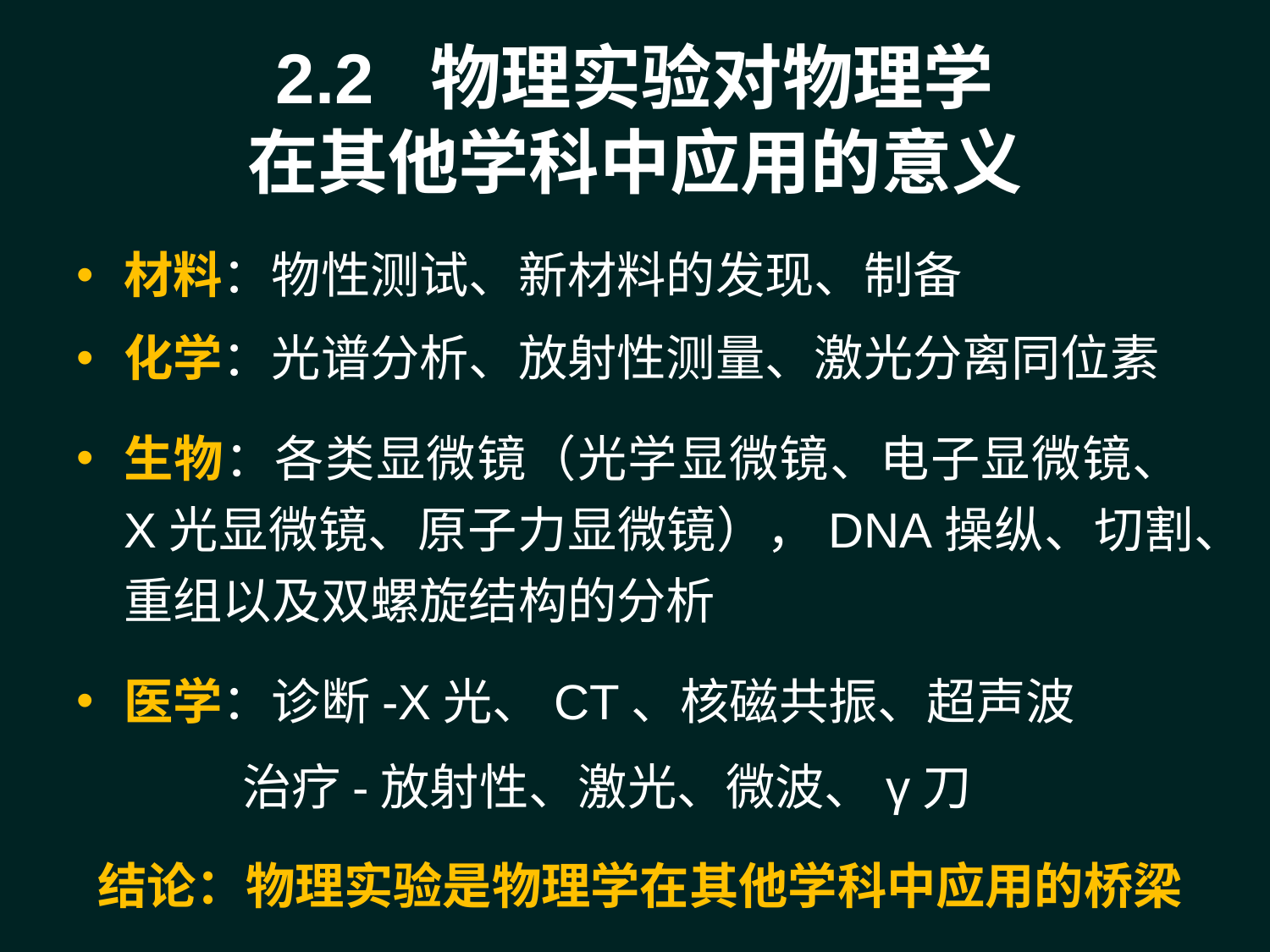

# 2.2  物理实验对物理学 在其他学科中应用的意义
材料：物性测试、新材料的发现、制备
化学：光谱分析、放射性测量、激光分离同位素
生物：各类显微镜（光学显微镜、电子显微镜、X光显微镜、原子力显微镜），DNA操纵、切割、重组以及双螺旋结构的分析
医学：诊断-X光、CT、核磁共振、超声波
              治疗-放射性、激光、微波、γ刀
 结论：物理实验是物理学在其他学科中应用的桥梁